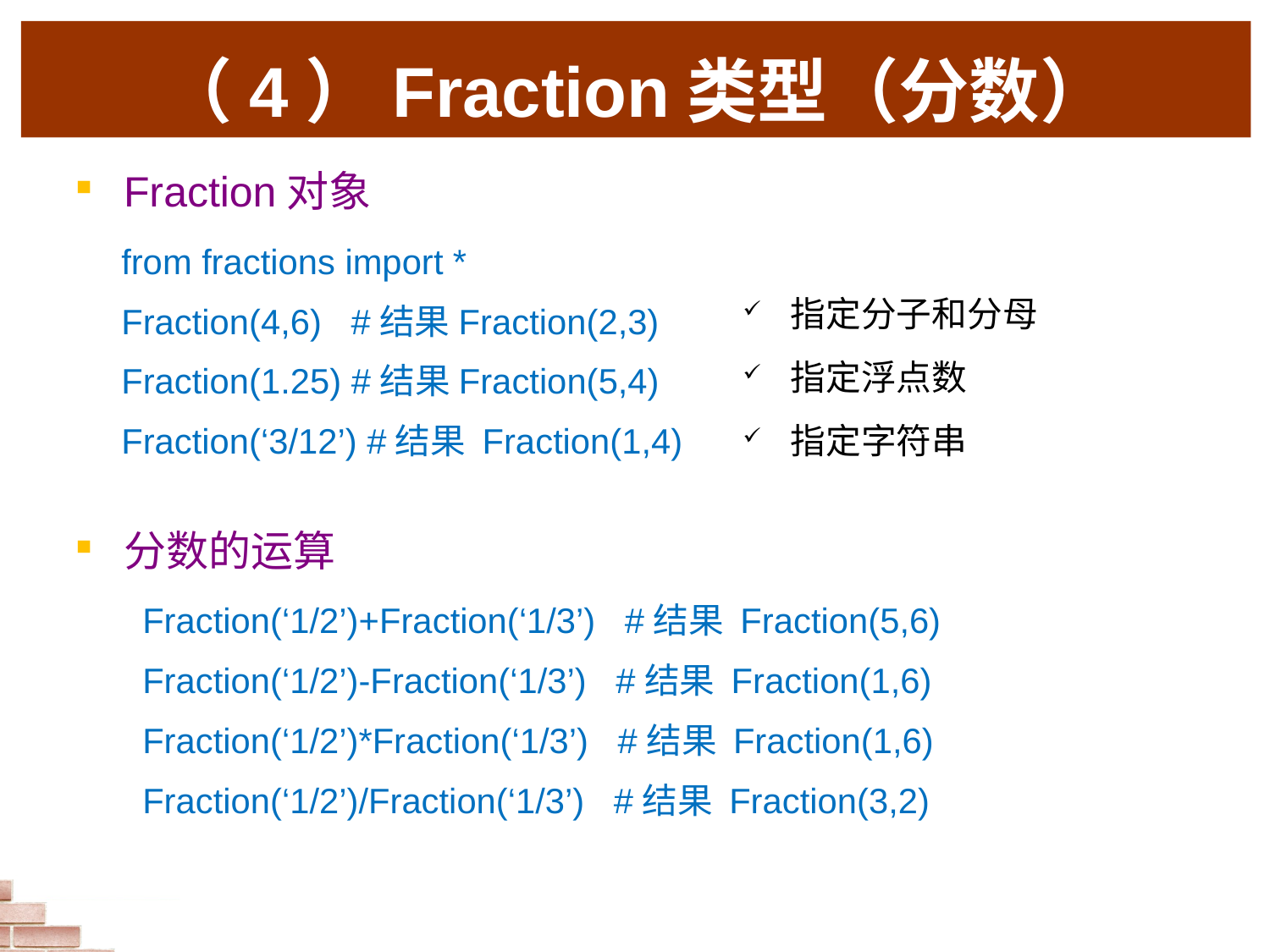

（4）Fraction类型（分数）
Fraction对象
from fractions import *
Fraction(4,6)   #结果Fraction(2,3)
Fraction(1.25) #结果Fraction(5,4)
Fraction(‘3/12’) #结果 Fraction(1,4)
指定分子和分母
指定浮点数
指定字符串
分数的运算
Fraction(‘1/2’)+Fraction(‘1/3’)   #结果 Fraction(5,6)
Fraction(‘1/2’)-Fraction(‘1/3’)   #结果 Fraction(1,6)
Fraction(‘1/2’)*Fraction(‘1/3’)   #结果 Fraction(1,6)
Fraction(‘1/2’)/Fraction(‘1/3’)   #结果 Fraction(3,2)